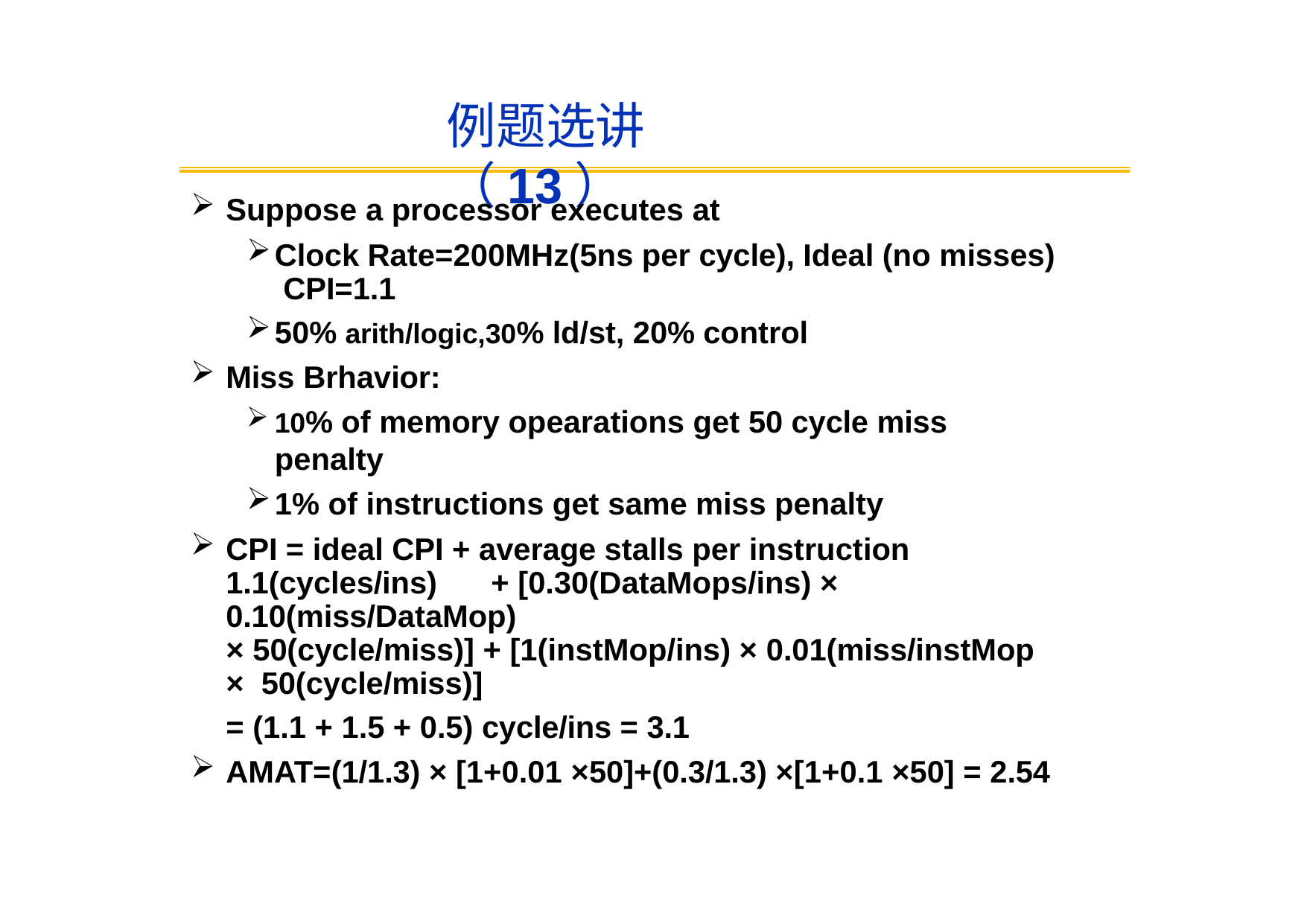

# 例题选讲（13）
Suppose a processor executes at
Clock Rate=200MHz(5ns per cycle), Ideal (no misses)  CPI=1.1
50% arith/logic,30% ld/st, 20% control
Miss Brhavior:
10% of memory opearations get 50 cycle miss penalty
1% of instructions get same miss penalty
CPI = ideal CPI + average stalls per instruction  1.1(cycles/ins)	+ [0.30(DataMops/ins) × 0.10(miss/DataMop)
× 50(cycle/miss)] + [1(instMop/ins) × 0.01(miss/instMop ×  50(cycle/miss)]
= (1.1 + 1.5 + 0.5) cycle/ins = 3.1
AMAT=(1/1.3) × [1+0.01 ×50]+(0.3/1.3) ×[1+0.1 ×50] = 2.54